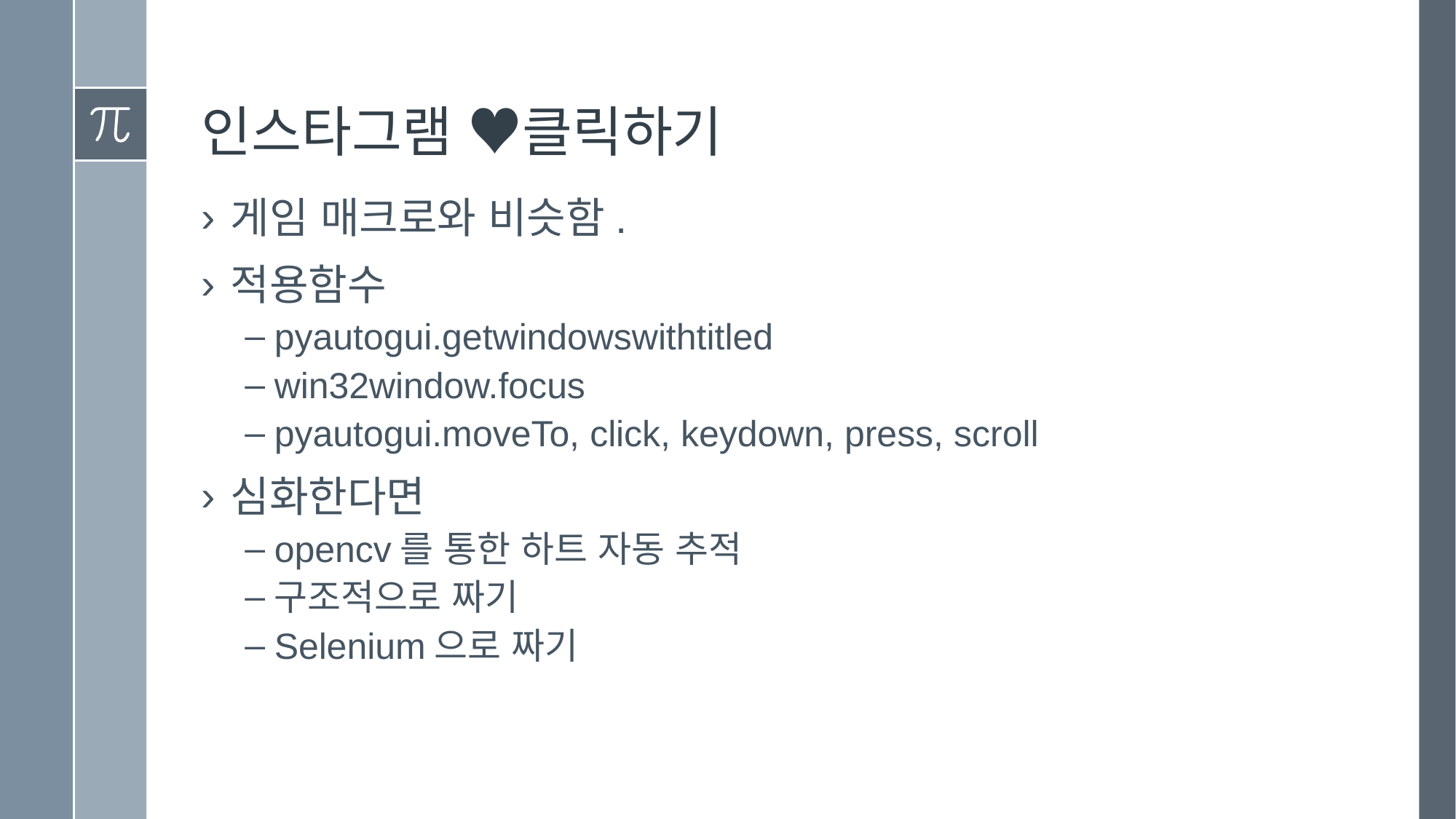

# 인스타그램 ♥클릭하기
게임 매크로와 비슷함.
적용함수
pyautogui.getwindowswithtitled
win32window.focus
pyautogui.moveTo, click, keydown, press, scroll
심화한다면
opencv를 통한 하트 자동 추적
구조적으로 짜기
Selenium으로 짜기